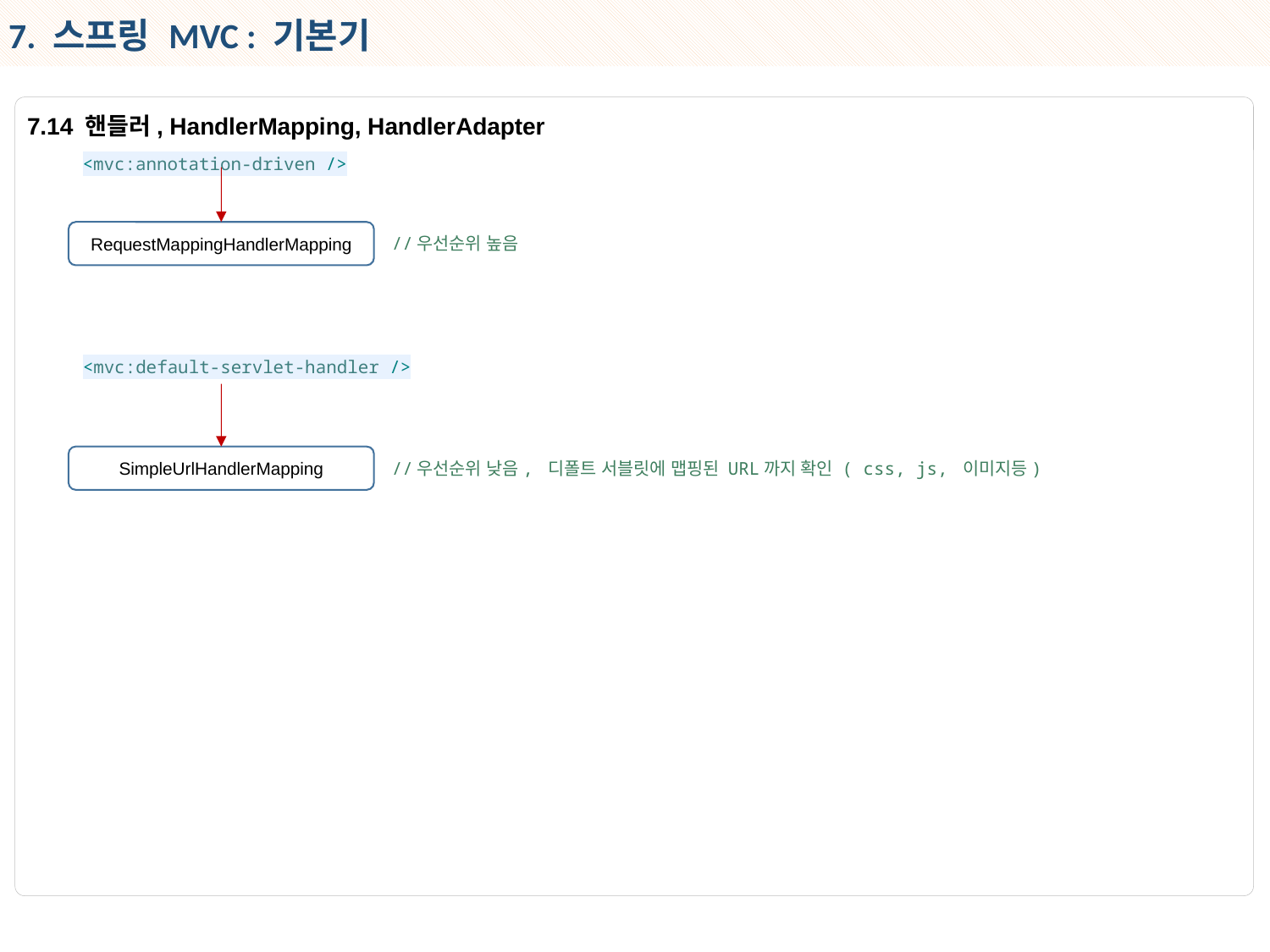

7. 스프링 MVC : 기본기
7.14 핸들러, HandlerMapping, HandlerAdapter
<mvc:annotation-driven />
RequestMappingHandlerMapping
//우선순위 높음
<mvc:default-servlet-handler />
SimpleUrlHandlerMapping
//우선순위 낮음, 디폴트 서블릿에 맵핑된 URL까지 확인 ( css, js, 이미지등)